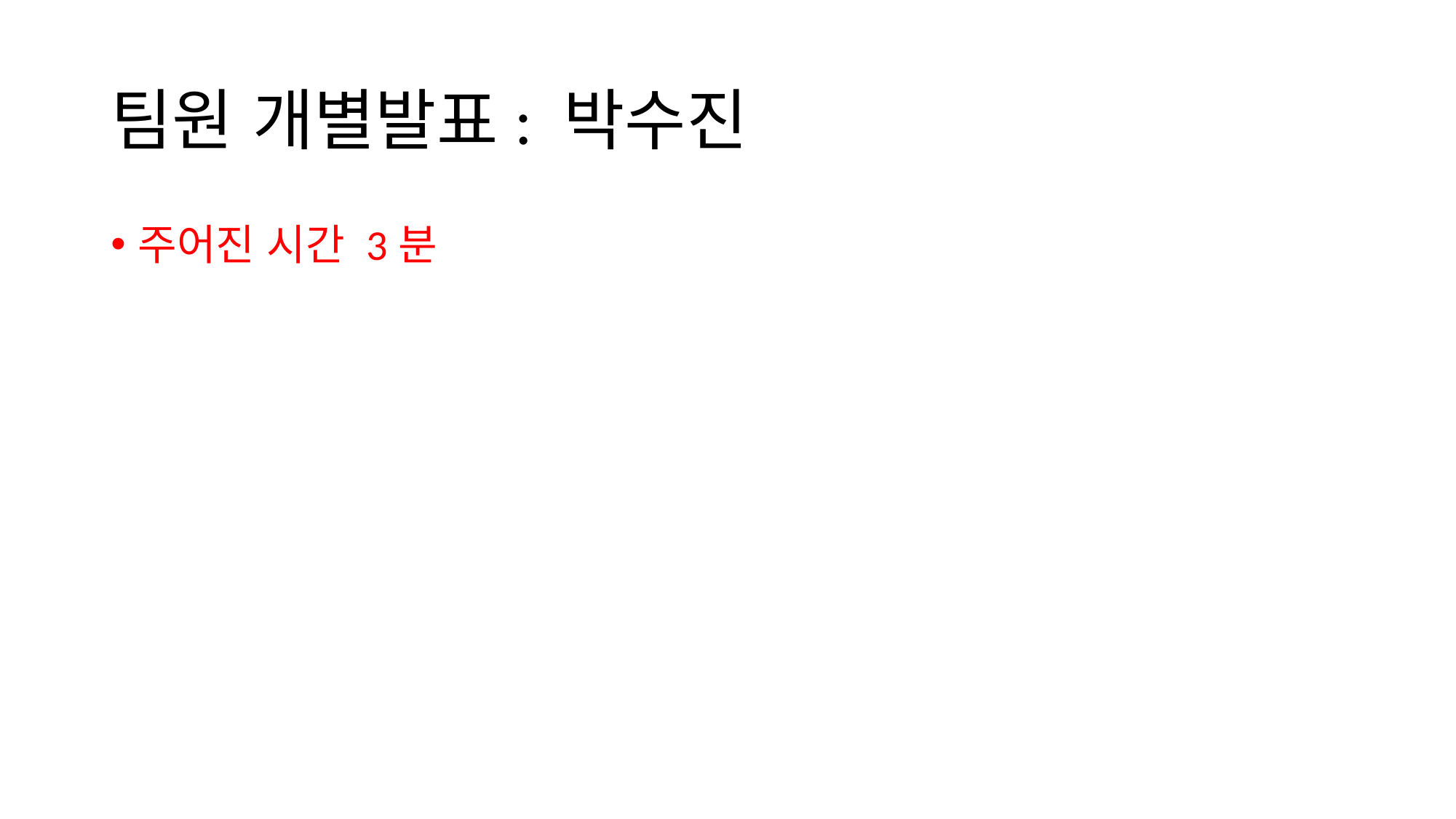

# 팀원 개별발표: 박수진
주어진 시간 3분